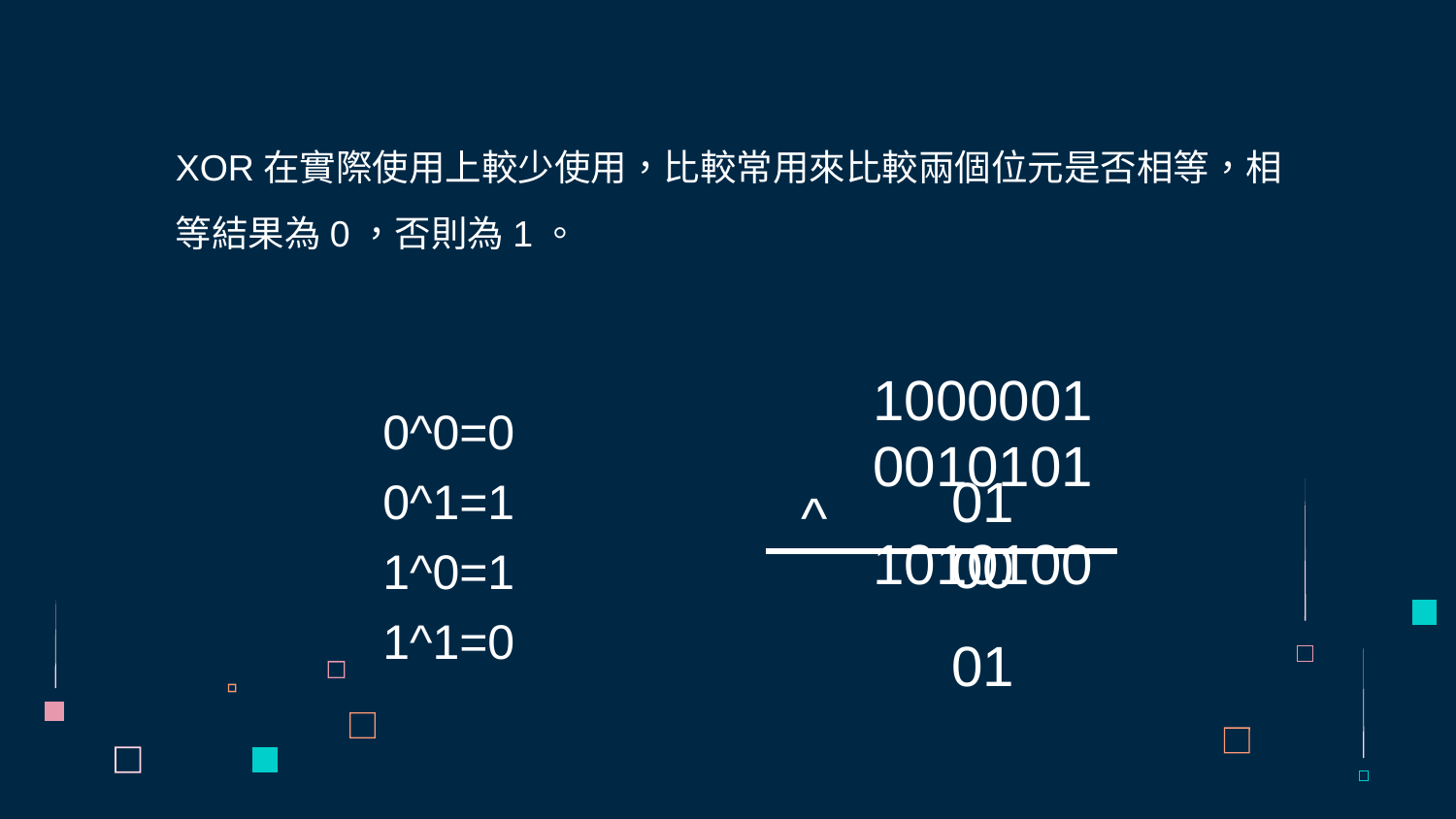

XOR在實際使用上較少使用，比較常用來比較兩個位元是否相等，相等結果為0，否則為1。
100000101
001010100
^
101010001
0^0=0
0^1=1
1^0=1
1^1=0